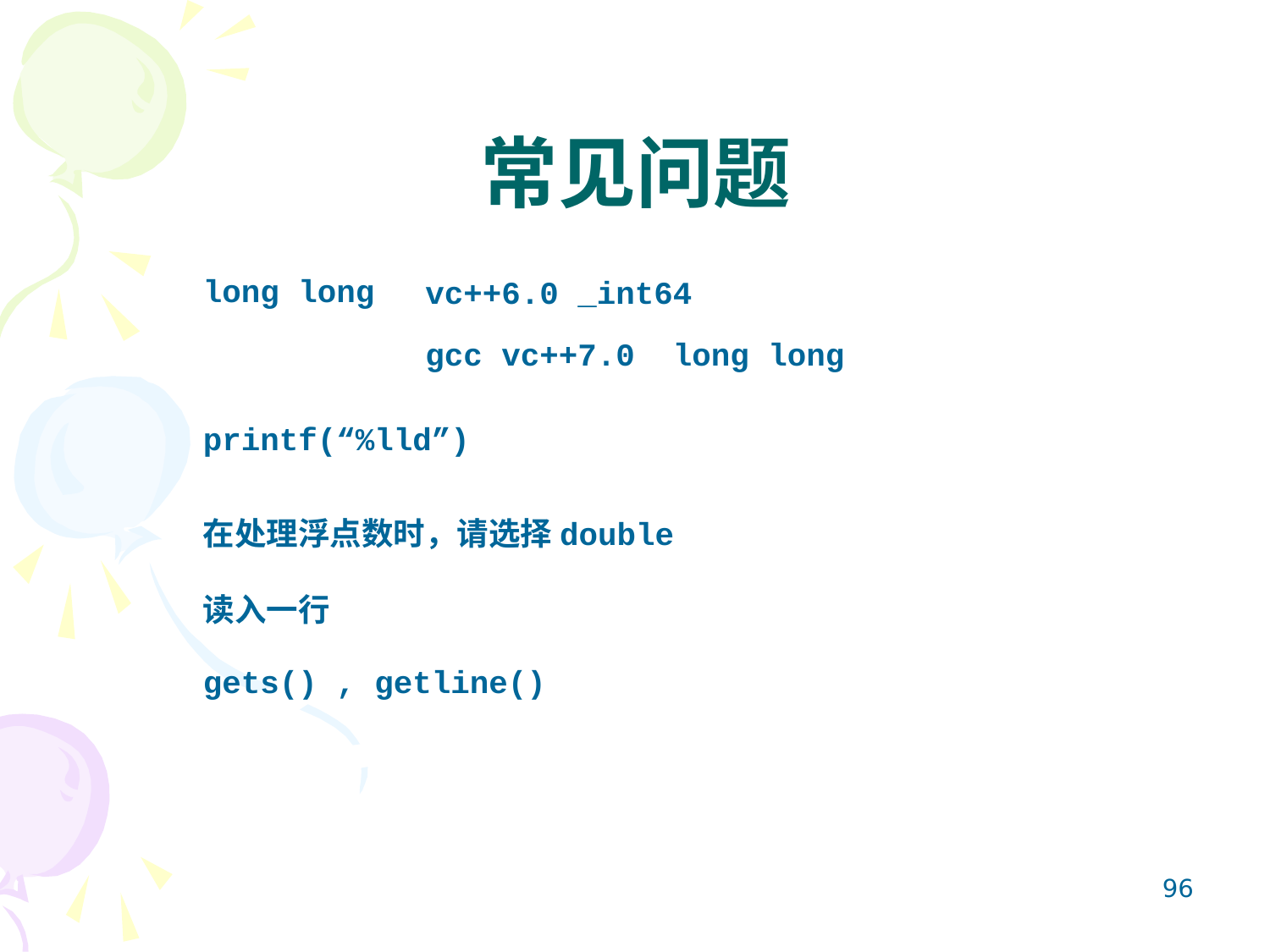

# 常见问题
long long
vc++6.0 _int64
gcc vc++7.0  long long
printf(“%lld”)
在处理浮点数时，请选择double
读入一行
gets() , getline()
96